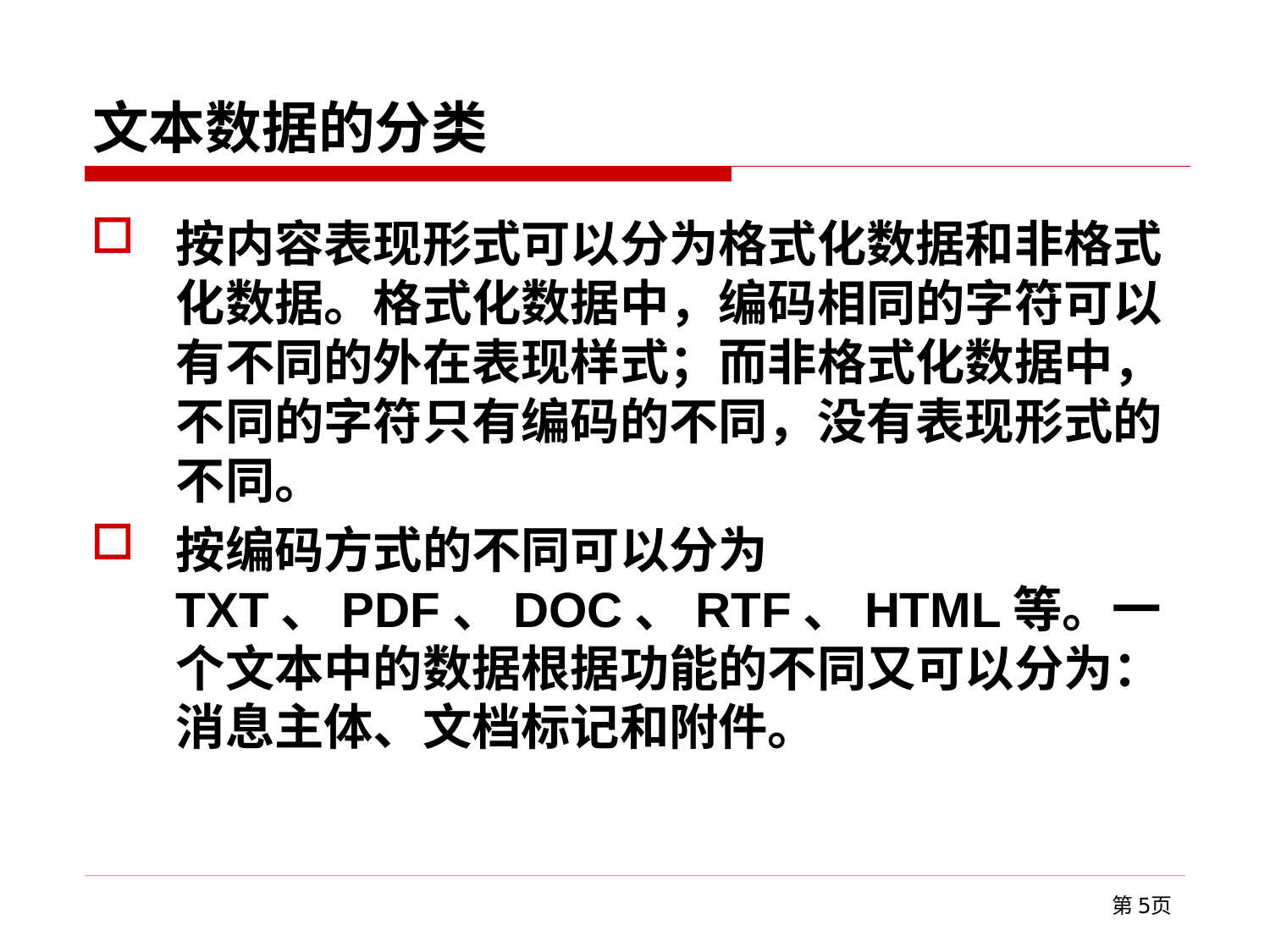

# 文本数据的分类
按内容表现形式可以分为格式化数据和非格式化数据。格式化数据中，编码相同的字符可以有不同的外在表现样式；而非格式化数据中，不同的字符只有编码的不同，没有表现形式的不同。
按编码方式的不同可以分为TXT、PDF、DOC、RTF、HTML等。一个文本中的数据根据功能的不同又可以分为：消息主体、文档标记和附件。
5